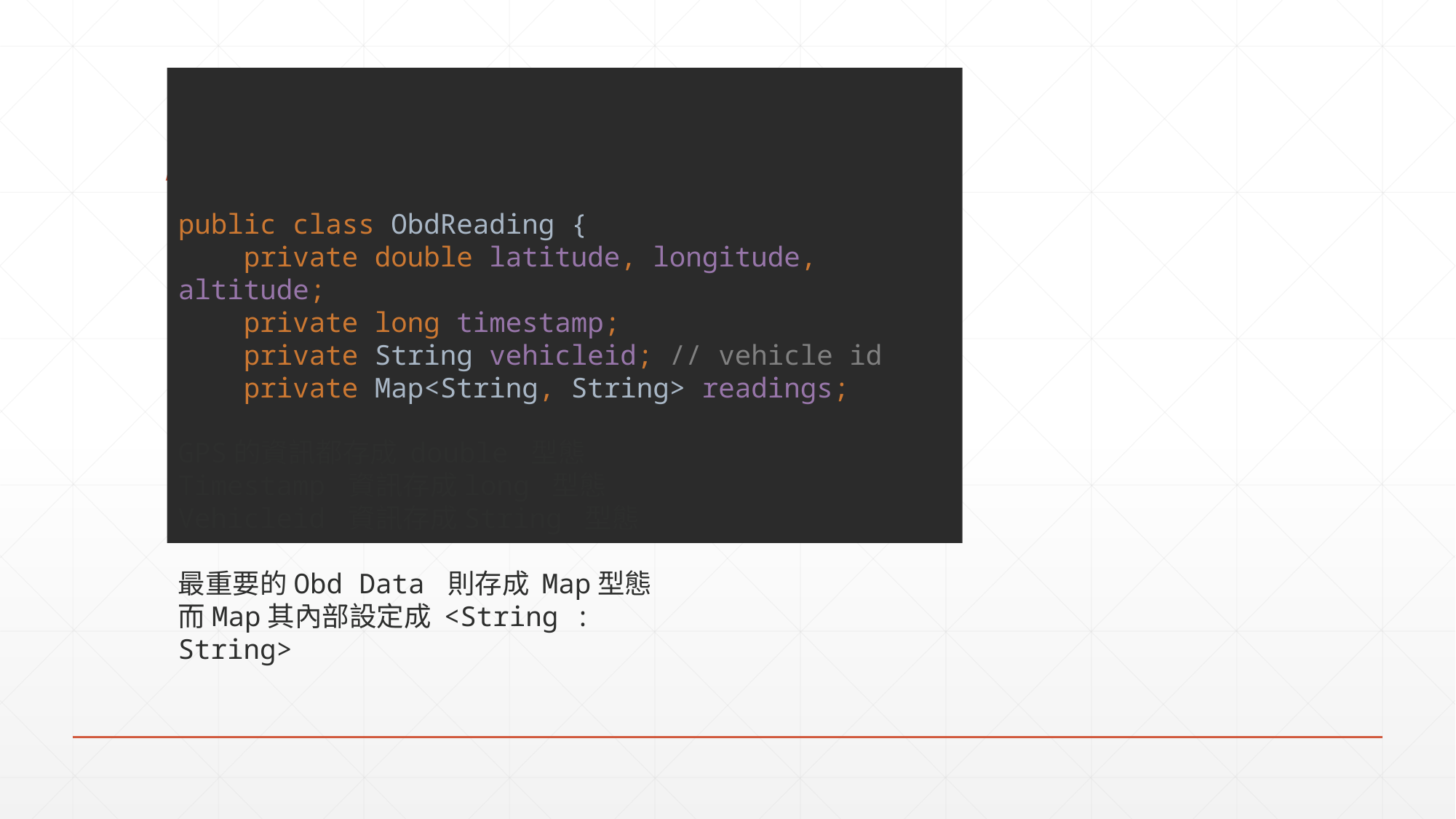

# APP內的資料設定原型
public class ObdReading {
    private double latitude, longitude, altitude;
    private long timestamp;
    private String vehicleid; // vehicle id
    private Map<String, String> readings;
GPS的資訊都存成 double 型態
Timestamp 資訊存成long 型態
Vehicleid 資訊存成String 型態

最重要的Obd Data 則存成 Map型態
而Map其內部設定成 <String : String>